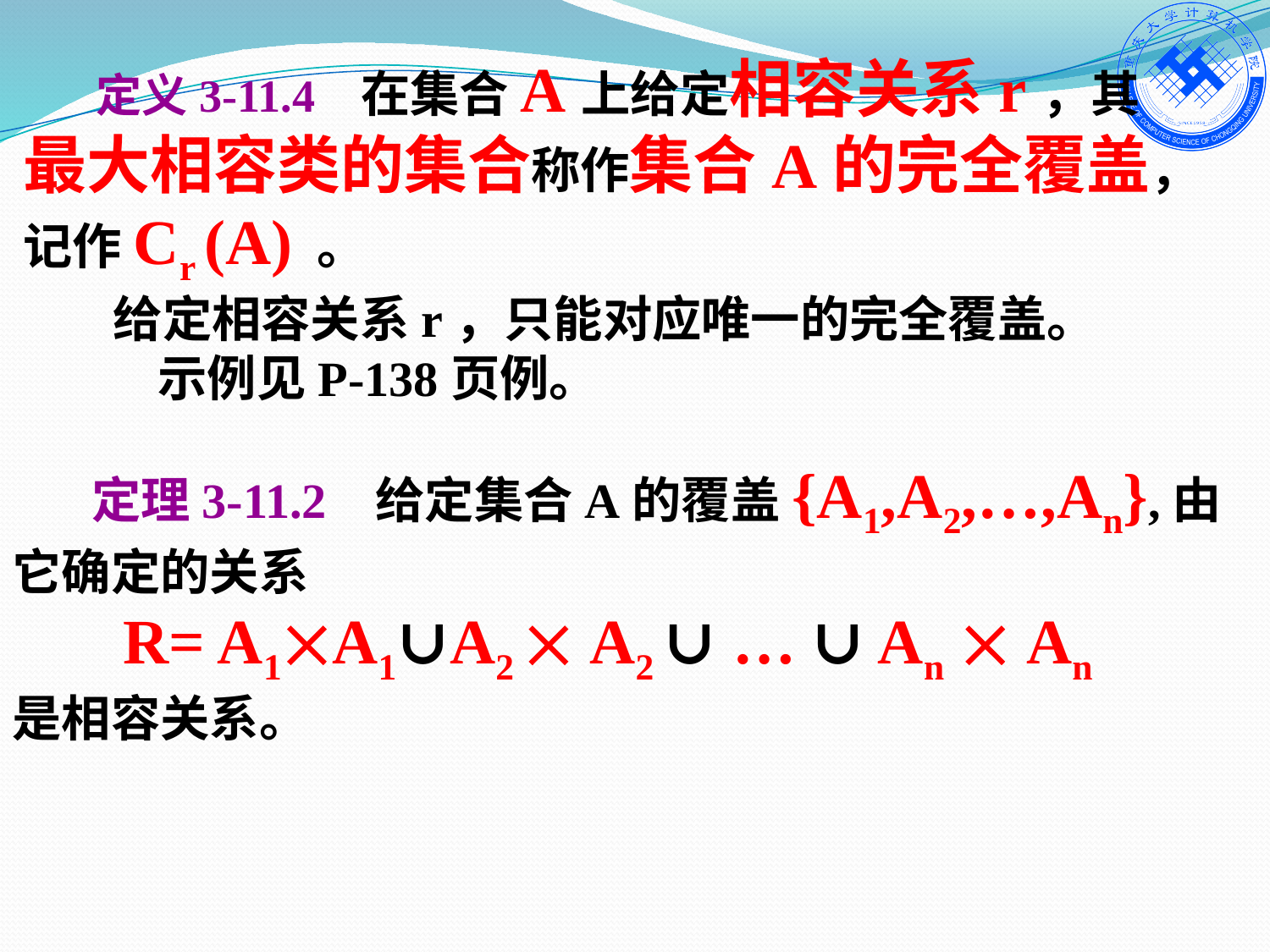

定义3-11.4   在集合A上给定相容关系r，其最大相容类的集合称作集合A的完全覆盖，记作Cr (A) 。
       给定相容关系r，只能对应唯一的完全覆盖。
           示例见P-138页例。
      定理3-11.2   给定集合A的覆盖{A1,A2,…,An},由它确定的关系
         R= A1×A1∪A2 × A2 ∪ … ∪ An × An
是相容关系。